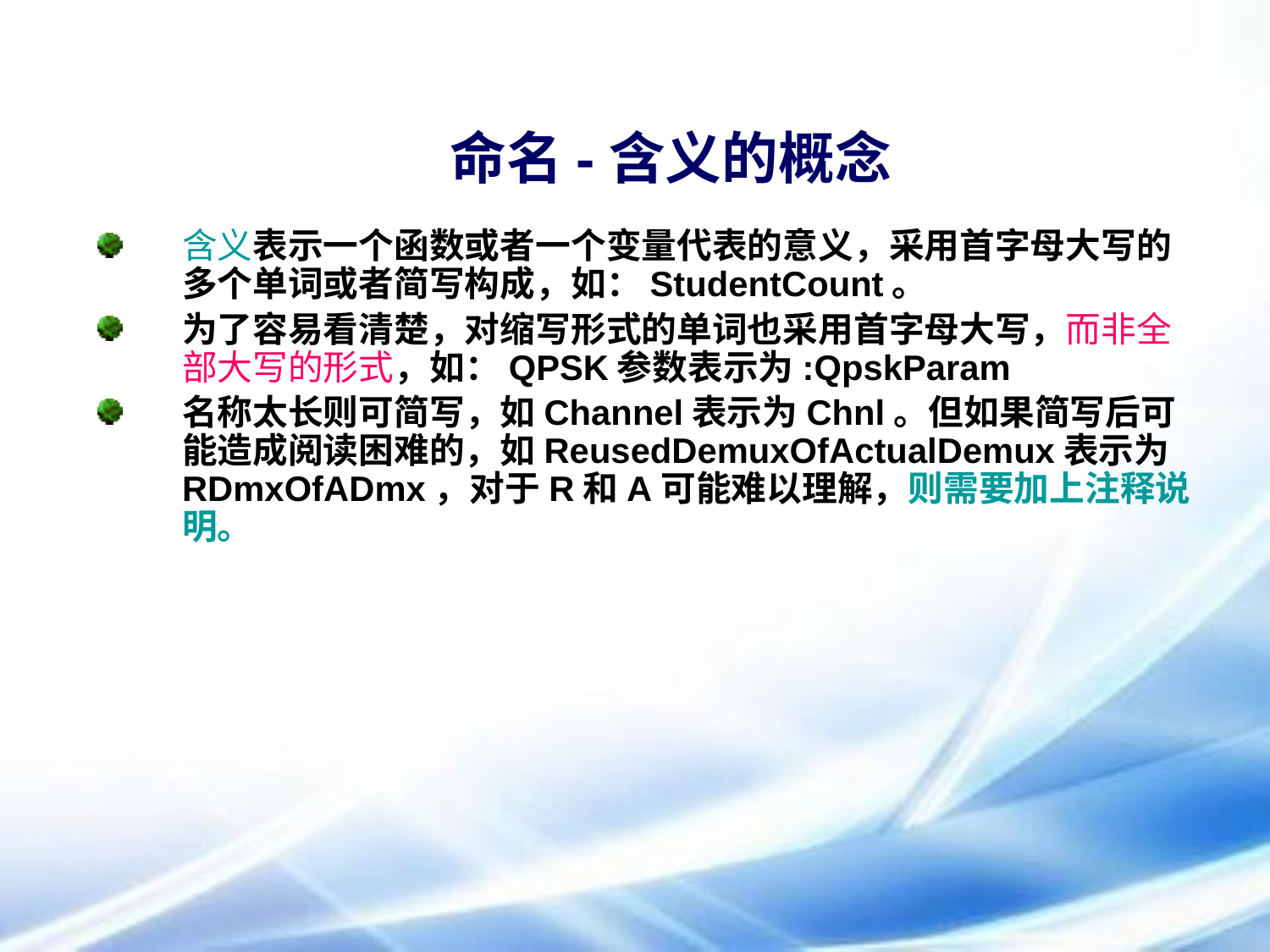

# 命名-含义的概念
含义表示一个函数或者一个变量代表的意义，采用首字母大写的多个单词或者简写构成，如：StudentCount。
为了容易看清楚，对缩写形式的单词也采用首字母大写，而非全部大写的形式，如：QPSK参数表示为:QpskParam
名称太长则可简写，如Channel表示为Chnl。但如果简写后可能造成阅读困难的，如ReusedDemuxOfActualDemux表示为RDmxOfADmx，对于R和A可能难以理解，则需要加上注释说明。